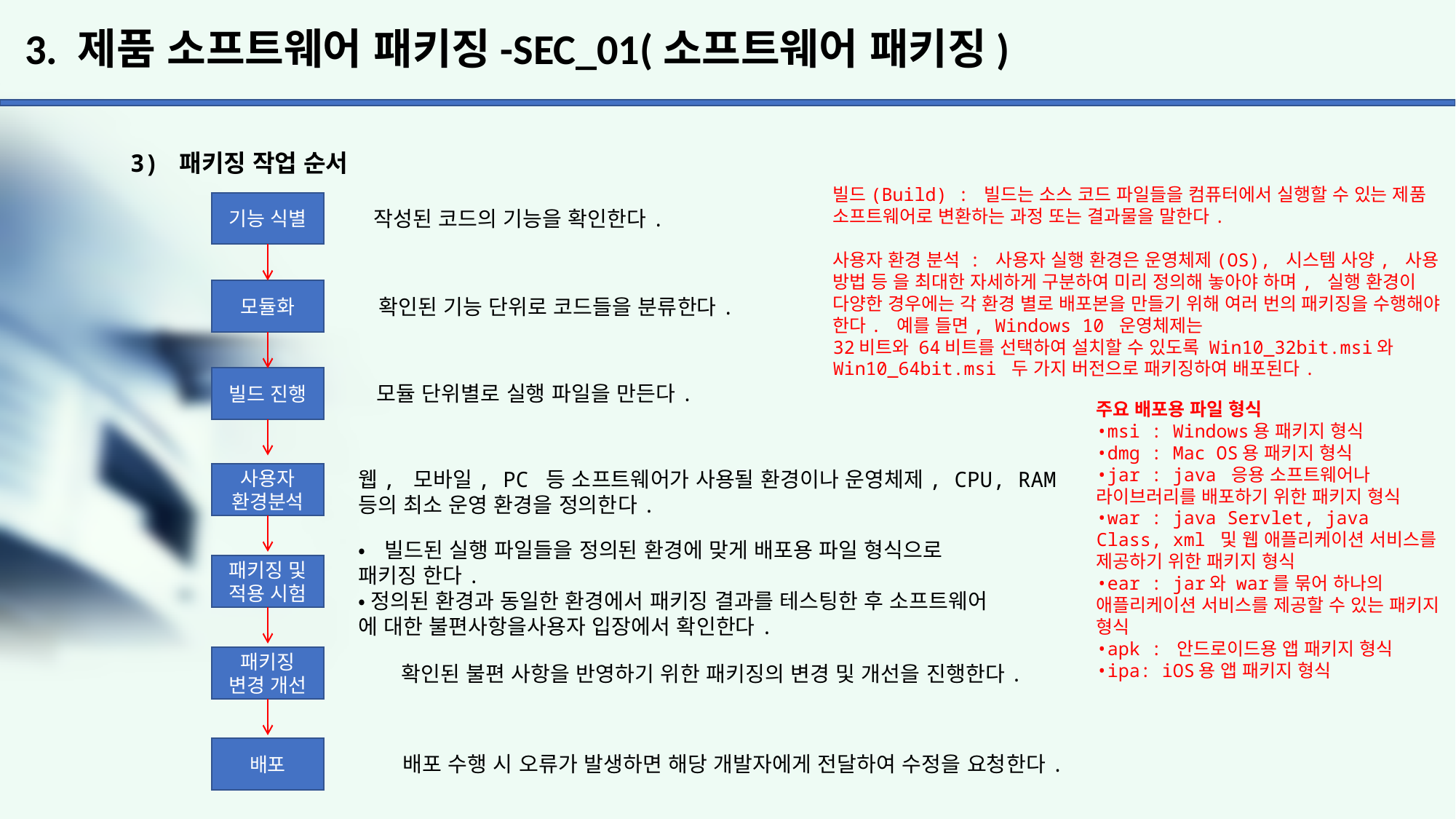

# 3. 제품 소프트웨어 패키징-SEC_01(소프트웨어 패키징)
3) 패키징 작업 순서

빌드(Build) : 빌드는 소스 코드 파일들을 컴퓨터에서 실행할 수 있는 제품 소프트웨어로 변환하는 과정 또는 결과물을 말한다.

사용자 환경 분석 : 사용자 실행 환경은 운영체제(OS), 시스템 사양, 사용 방법 등 을 최대한 자세하게 구분하여 미리 정의해 놓아야 하며, 실행 환경이 다양한 경우에는 각 환경 별로 배포본을 만들기 위해 여러 번의 패키징을 수행해야 한다. 예를 들면, Windows 10 운영체제는
32비트와 64비트를 선택하여 설치할 수 있도록 Win10_32bit.msi와
Win10_64bit.msi 두 가지 버전으로 패키징하여 배포된다.
기능 식별
작성된 코드의 기능을 확인한다.
모듈화
확인된 기능 단위로 코드들을 분류한다.
빌드 진행
모듈 단위별로 실행 파일을 만든다.
주요 배포용 파일 형식
•msi : Windows용 패키지 형식
•dmg : Mac OS용 패키지 형식
•jar : java 응용 소프트웨어나 라이브러리를 배포하기 위한 패키지 형식
•war : java Servlet, java Class, xml 및 웹 애플리케이션 서비스를 제공하기 위한 패키지 형식
•ear : jar와 war를 묶어 하나의
애플리케이션 서비스를 제공할 수 있는 패키지 형식
•apk : 안드로이드용 앱 패키지 형식
•ipa: iOS용 앱 패키지 형식
웹, 모바일, PC 등 소프트웨어가 사용될 환경이나 운영체제, CPU, RAM
등의 최소 운영 환경을 정의한다.
사용자 환경분석
•빌드된 실행 파일들을 정의된 환경에 맞게 배포용 파일 형식으로
패키징 한다.
•정의된 환경과 동일한 환경에서 패키징 결과를 테스팅한 후 소프트웨어
에 대한 불편사항을사용자 입장에서 확인한다.
패키징 및 적용 시험
패키징 변경 개선
확인된 불편 사항을 반영하기 위한 패키징의 변경 및 개선을 진행한다.
배포
배포 수행 시 오류가 발생하면 해당 개발자에게 전달하여 수정을 요청한다.